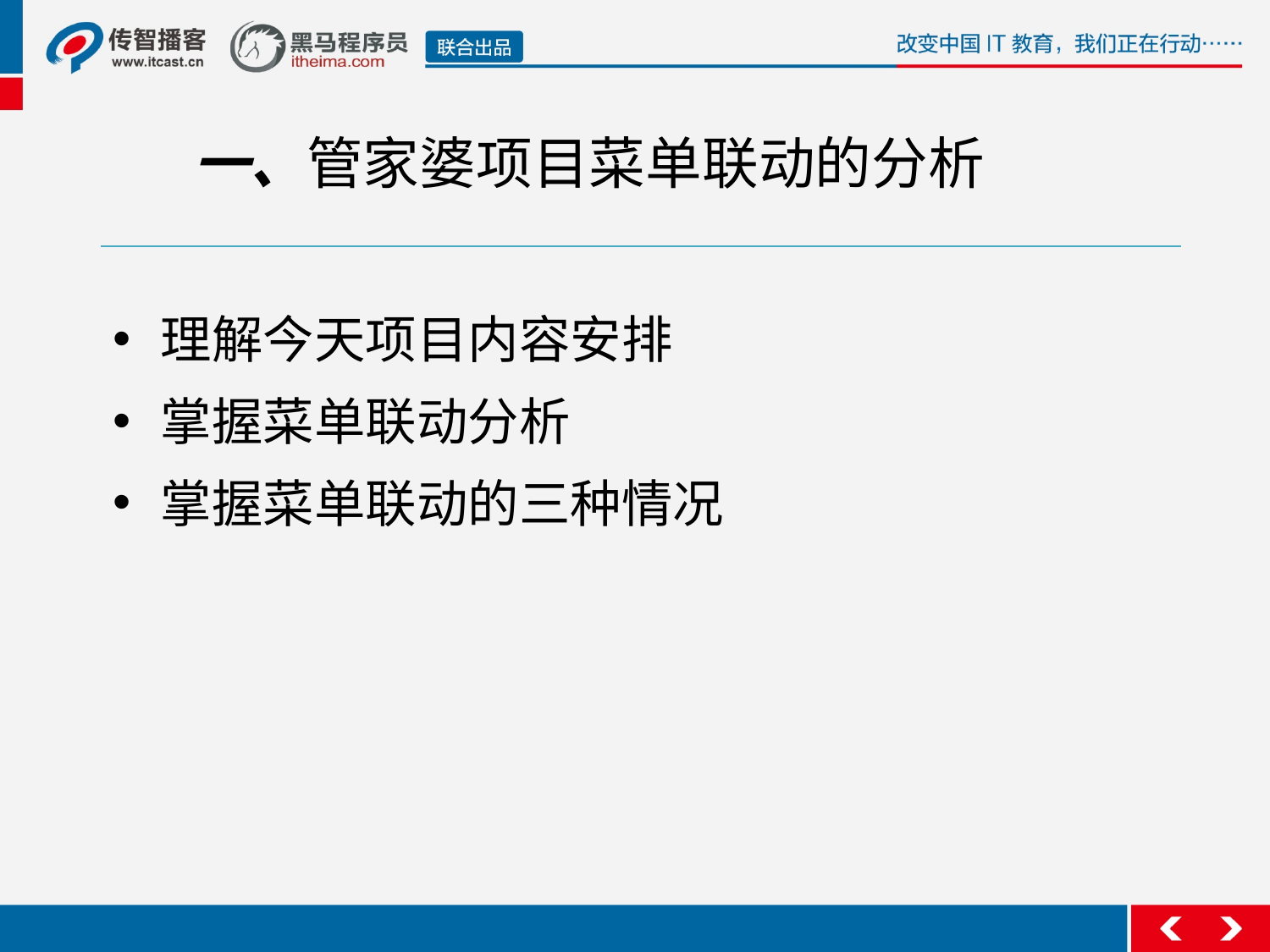

一、管家婆项目菜单联动的分析
理解今天项目内容安排
掌握菜单联动分析
掌握菜单联动的三种情况